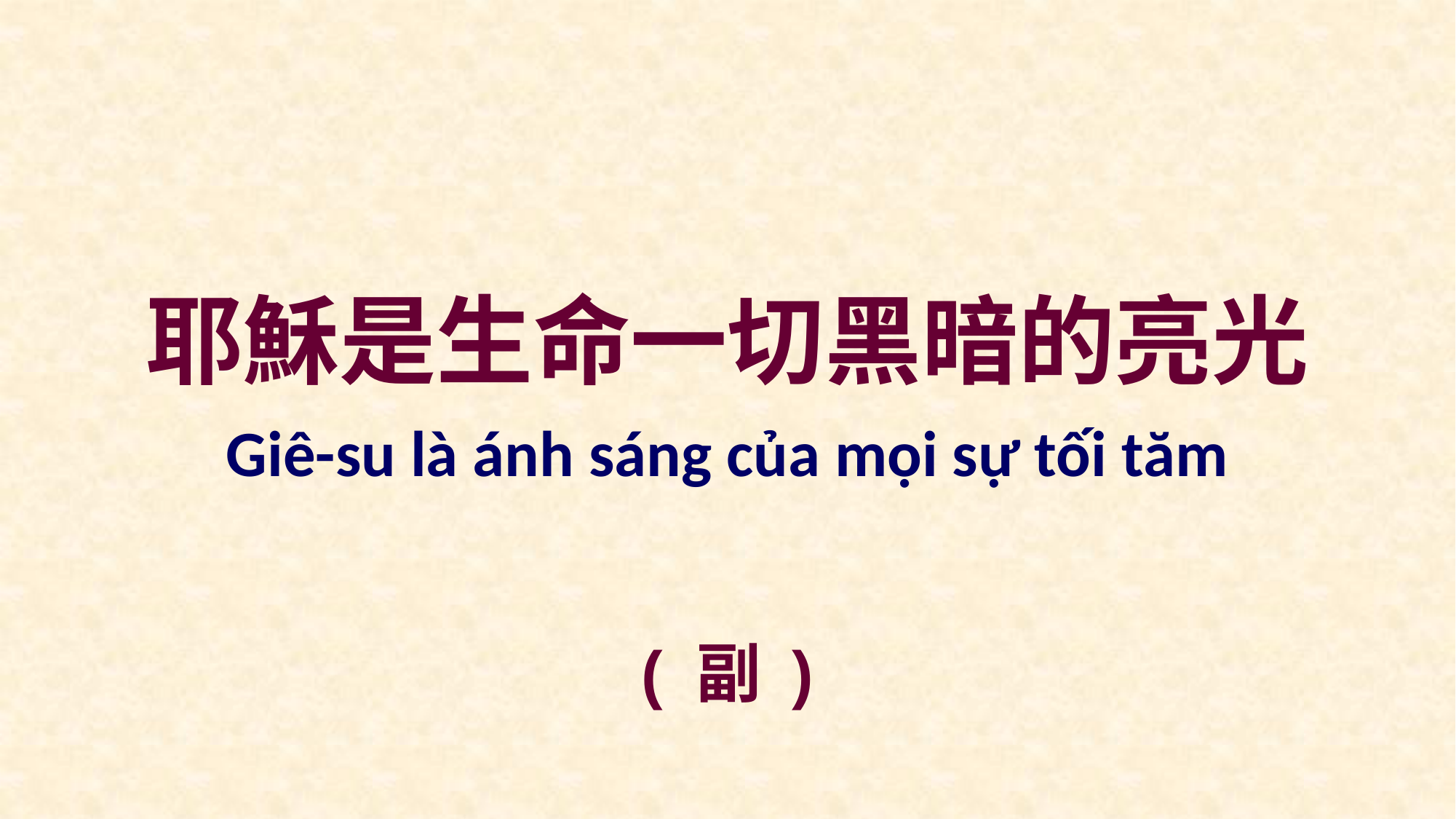

耶穌是生命一切黑暗的亮光
Giê-su là ánh sáng của mọi sự tối tăm
( 副 )